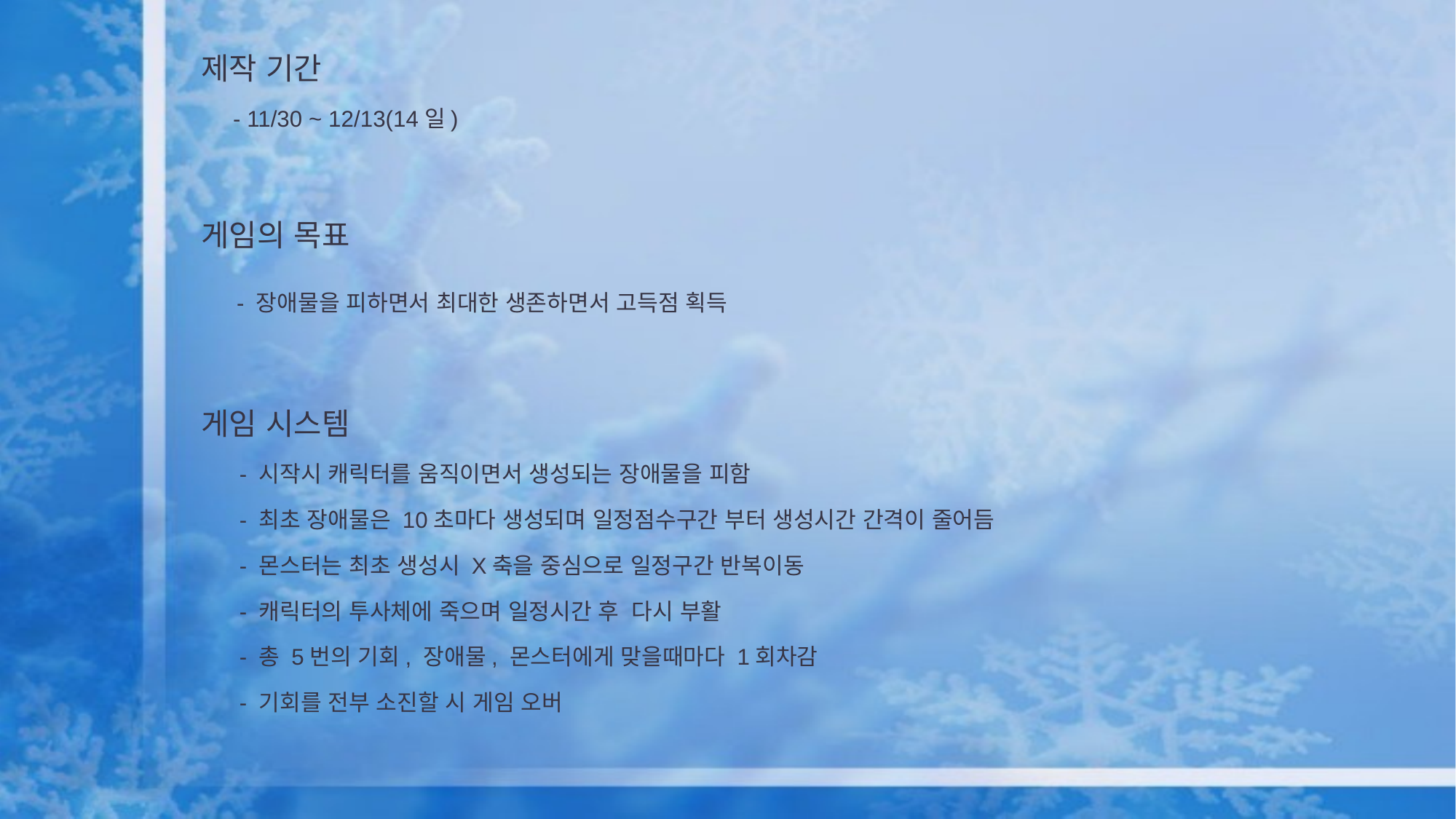

제작 기간
     - 11/30 ~ 12/13(14일)

게임의 목표
   - 장애물을 피하면서 최대한 생존하면서 고득점 획득

게임 시스템
      - 시작시 캐릭터를 움직이면서 생성되는 장애물을 피함
      - 최초 장애물은 10초마다 생성되며 일정점수구간 부터 생성시간 간격이 줄어듬
      - 몬스터는 최초 생성시 X축을 중심으로 일정구간 반복이동
      - 캐릭터의 투사체에 죽으며 일정시간 후  다시 부활
      - 총 5번의 기회, 장애물, 몬스터에게 맞을때마다 1회차감
      - 기회를 전부 소진할 시 게임 오버